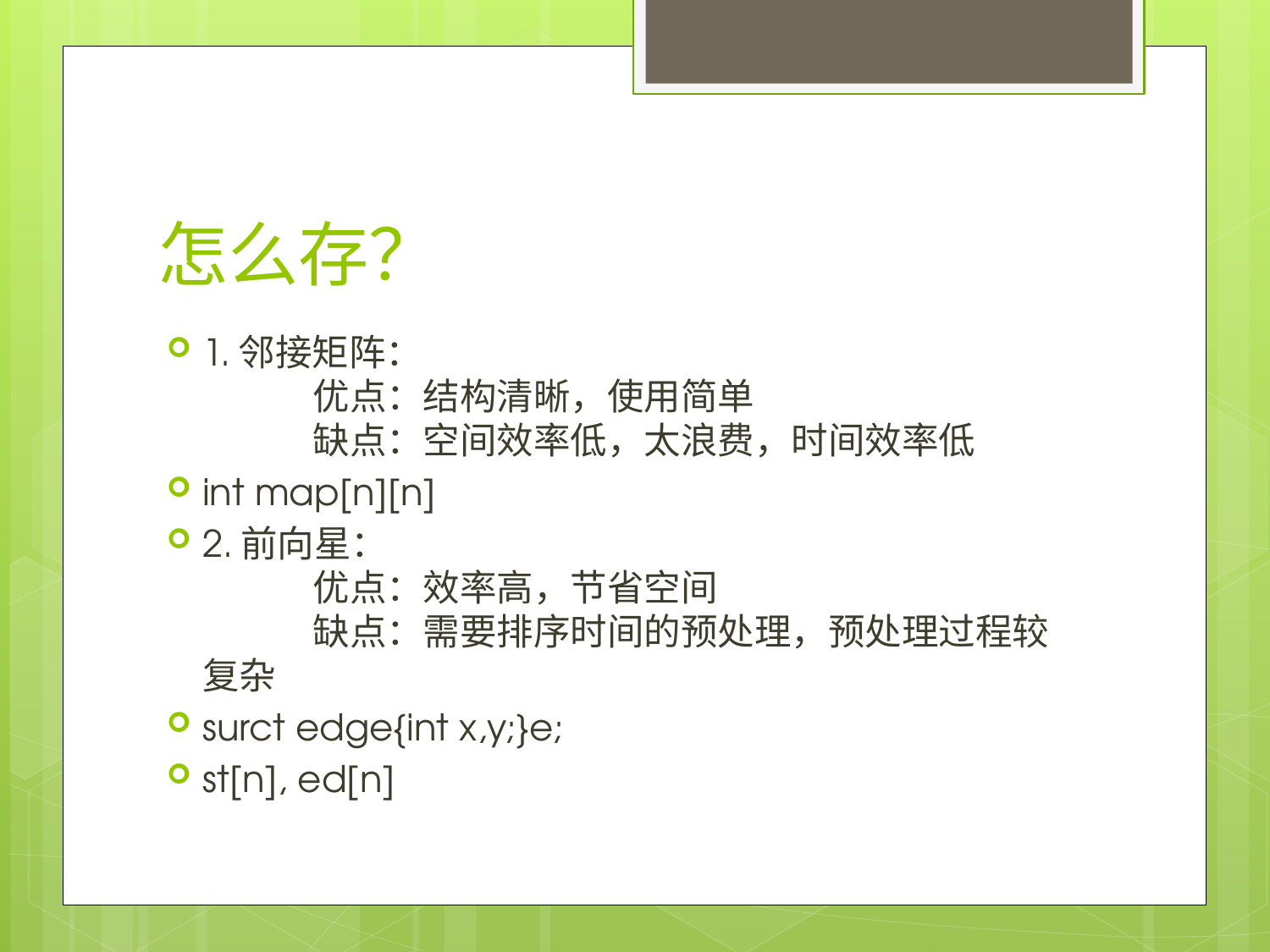

# 怎么存？
1.邻接矩阵：
	优点：结构清晰，使用简单
	缺点：空间效率低，太浪费，时间效率低
int map[n][n]
2.前向星：
	优点：效率高，节省空间
	缺点：需要排序时间的预处理，预处理过程较复杂
surct edge{int x,y;}e;
st[n], ed[n]